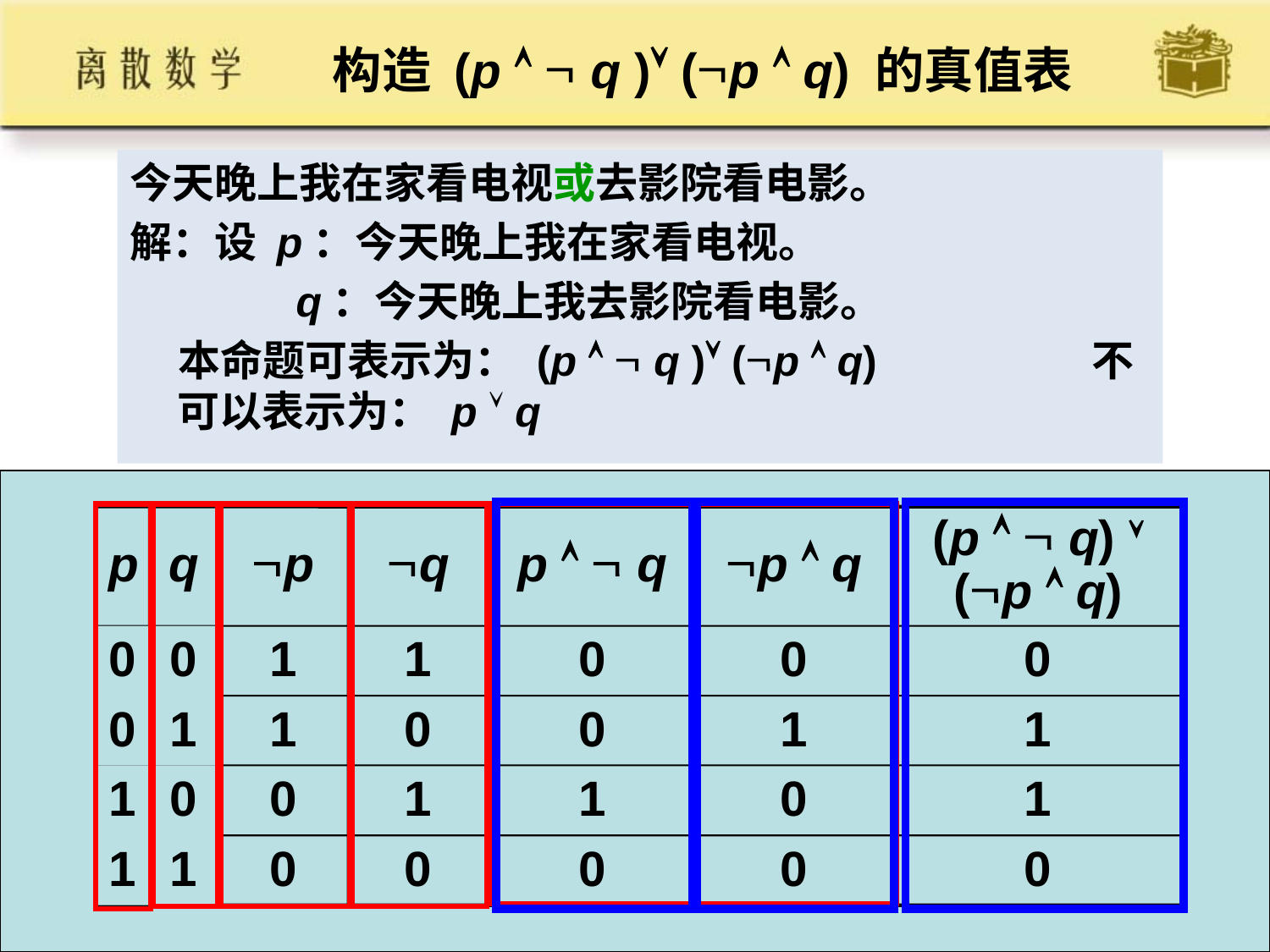

# 构造 (p ∧ ¬ q )∨ (¬p ∧ q) 的真值表
今天晚上我在家看电视或去影院看电影。
解：设 p：今天晚上我在家看电视。
              q：今天晚上我去影院看电影。
    本命题可表示为： (p ∧ ¬ q )∨ (¬p ∧ q) 	            不可以表示为： p ∨ q

p

q

¬p

¬q

p ∧ ¬ q

¬p ∧ q

(p ∧ ¬ q) ∨
(¬p ∧ q)

0
0
0
1
1
0
1
1
1
1
0
0
1
0
1
0
0
0
1
0
0
1
0
0
0
1
1
0
55